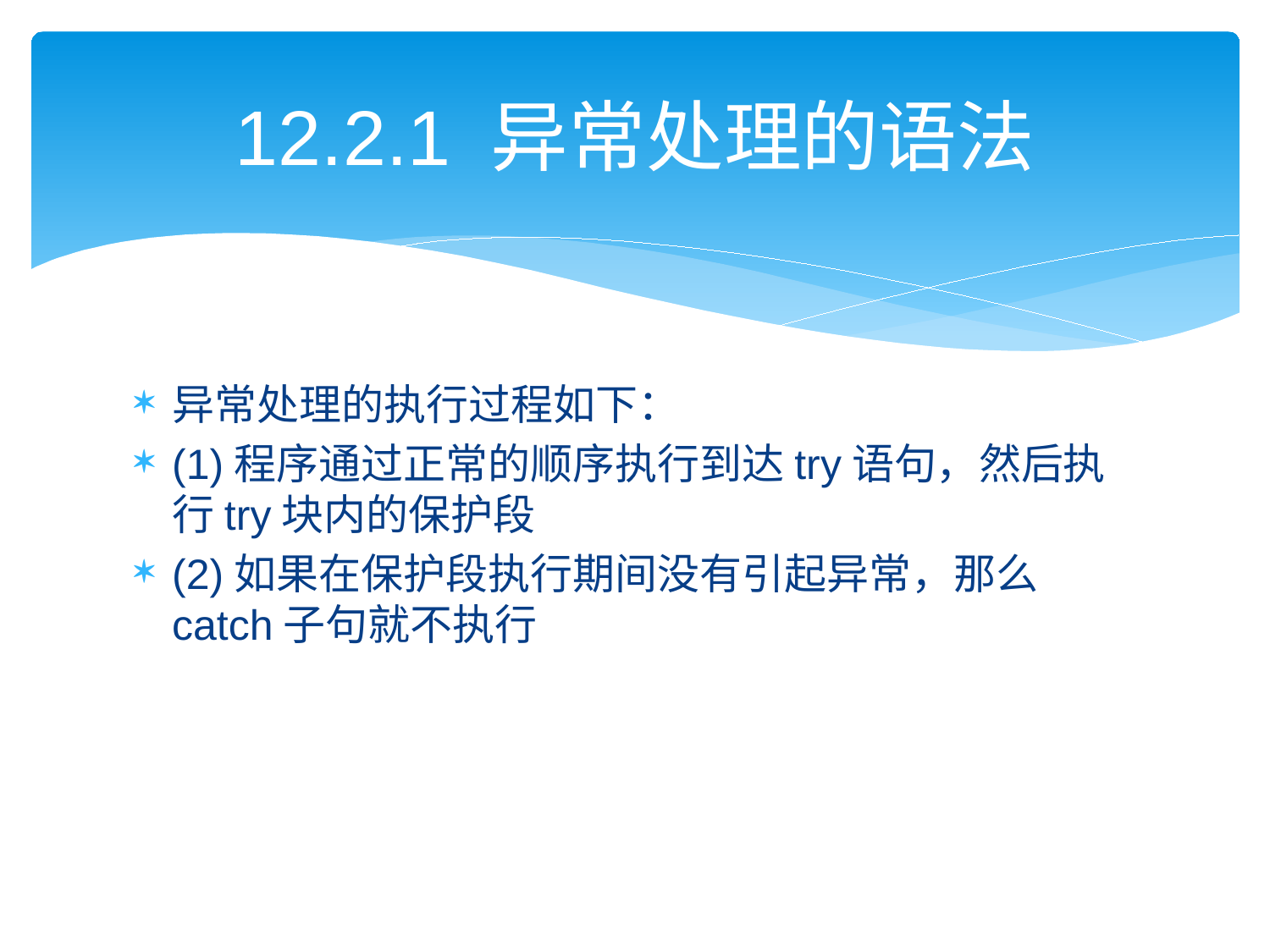

# 12.2.1 异常处理的语法
异常处理的执行过程如下：
(1)程序通过正常的顺序执行到达try语句，然后执行try块内的保护段
(2)如果在保护段执行期间没有引起异常，那么catch子句就不执行